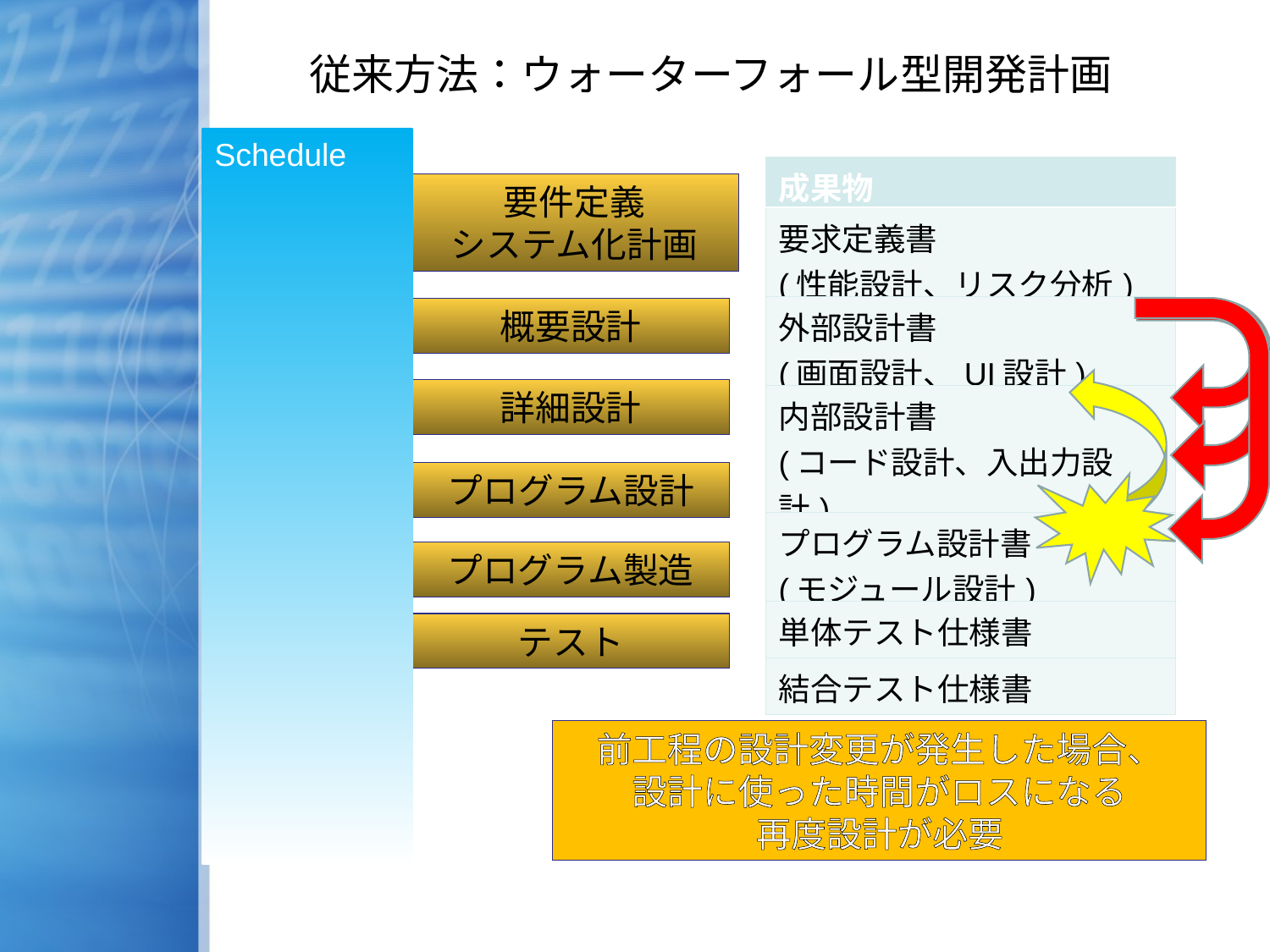

# 従来方法：ウォーターフォール型開発計画
Schedule

| 成果物 |
| --- |
| 要求定義書 (性能設計、リスク分析) |
| 外部設計書 (画面設計、UI設計) |
| 内部設計書 (コード設計、入出力設計) |
| プログラム設計書 (モジュール設計) |
| 単体テスト仕様書 |
| 結合テスト仕様書 |
要件定義
システム化計画

概要設計

詳細設計
プログラム設計

プログラム製造
テスト
前工程の設計変更が発生した場合、
設計に使った時間がロスになる
再度設計が必要